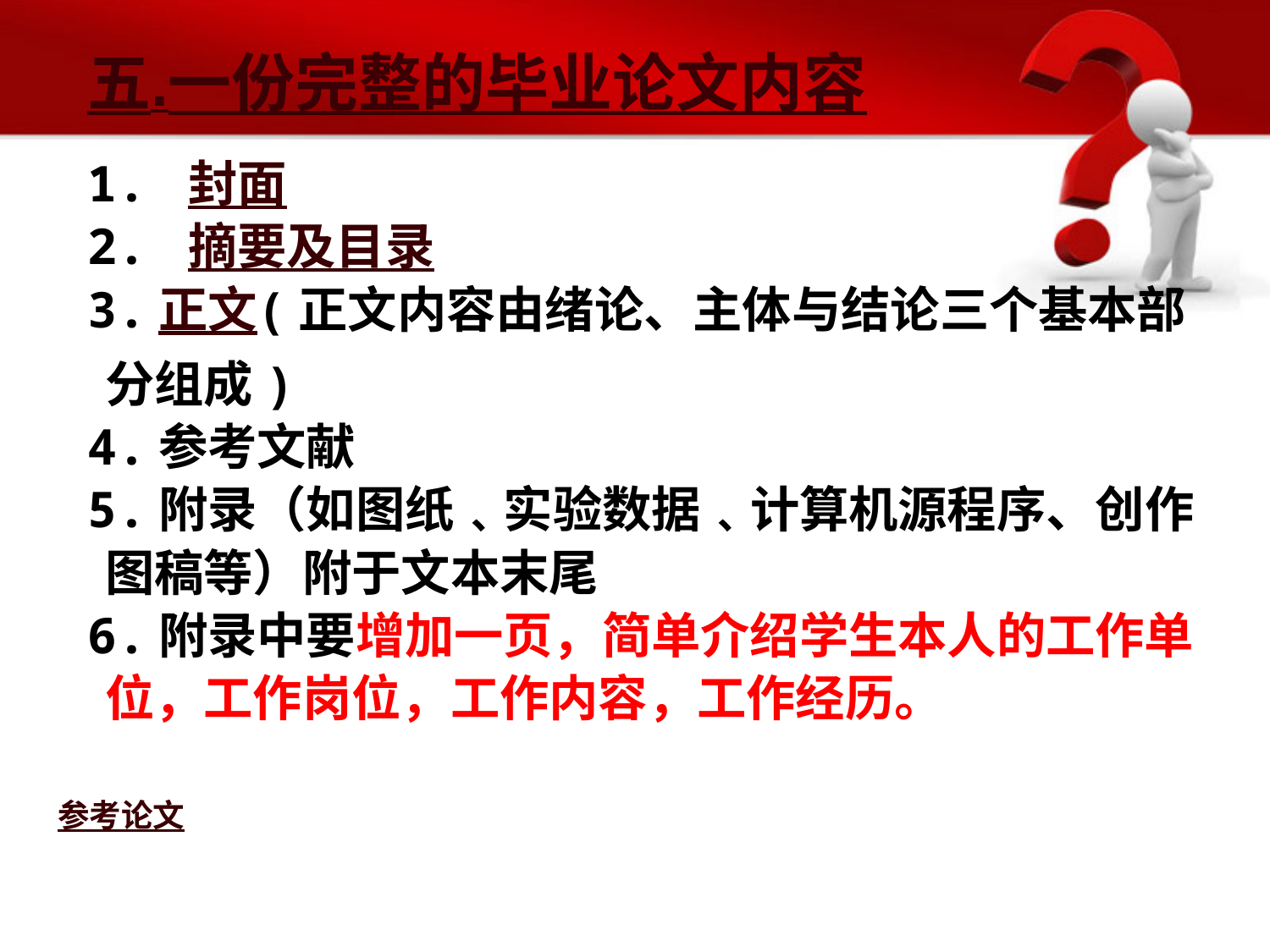

五.一份完整的毕业论文内容
 1. 封面
 2. 摘要及目录
 3.正文(正文内容由绪论、主体与结论三个基本部分组成)
 4.参考文献
 5.附录（如图纸﹑实验数据﹑计算机源程序、创作图稿等）附于文本末尾
 6.附录中要增加一页，简单介绍学生本人的工作单位，工作岗位，工作内容，工作经历。

参考论文